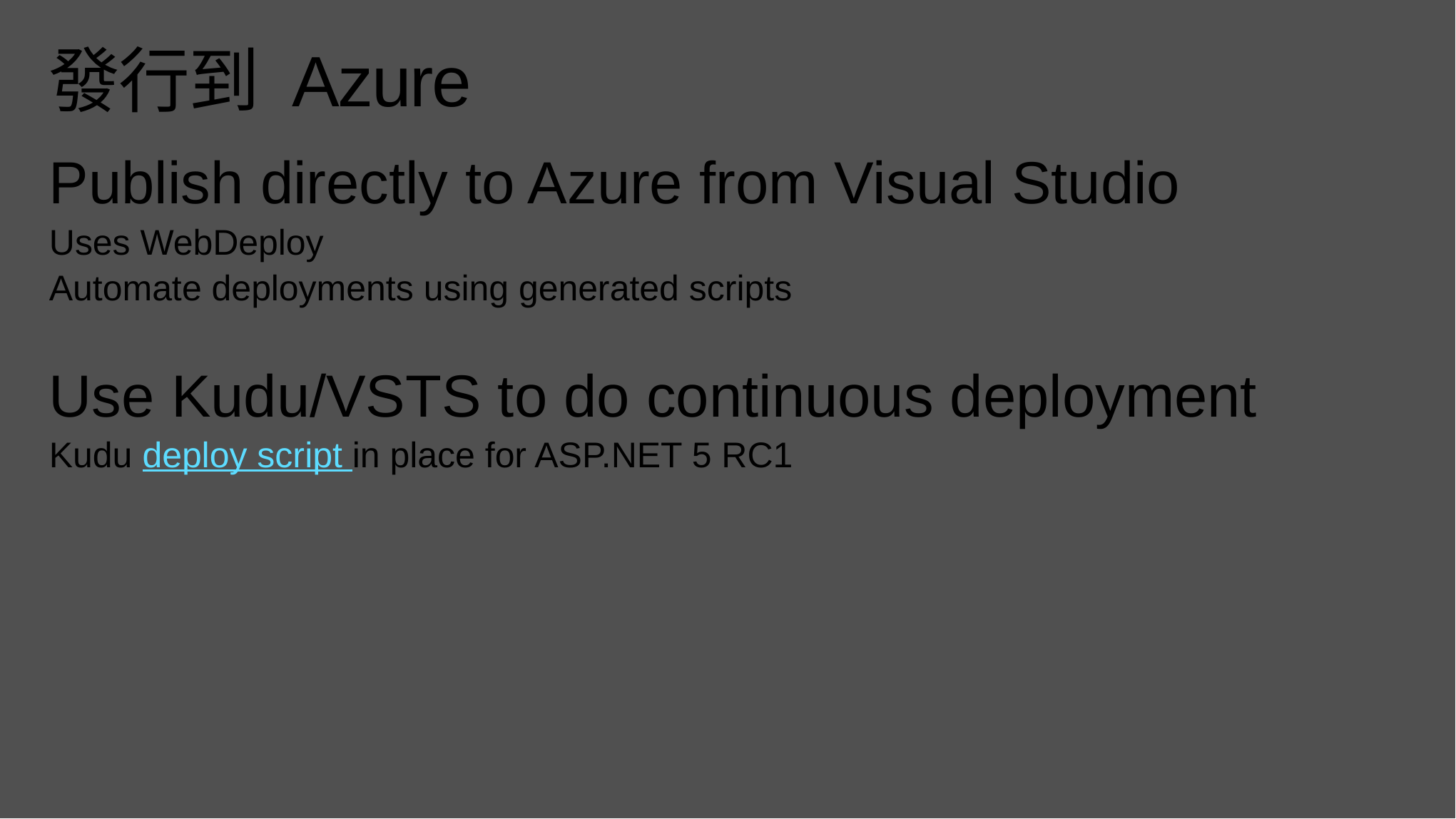

# 發行到 Azure
Publish directly to Azure from Visual Studio
Uses WebDeploy
Automate deployments using generated scripts

Use Kudu/VSTS to do continuous deployment
Kudu deploy script in place for ASP.NET 5 RC1